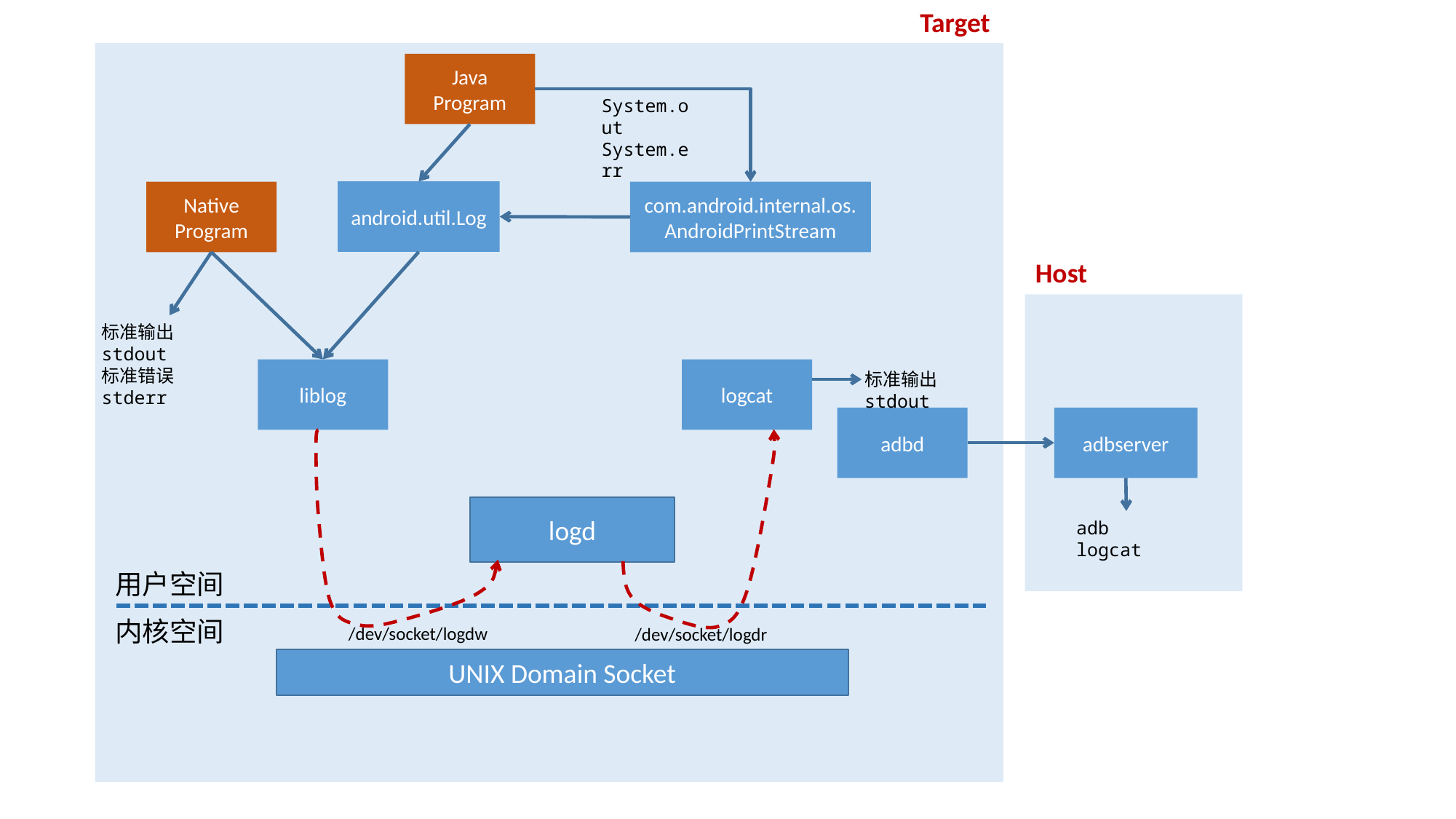

Target

Java Program
System.out
System.err
android.util.Log
Native Program
com.android.internal.os.AndroidPrintStream
Host

标准输出stdout
标准错误stderr
liblog
logcat
标准输出stdout
adbd
adbserver

logd
adb logcat
用户空间
内核空间
/dev/socket/logdw
/dev/socket/logdr
UNIX Domain Socket